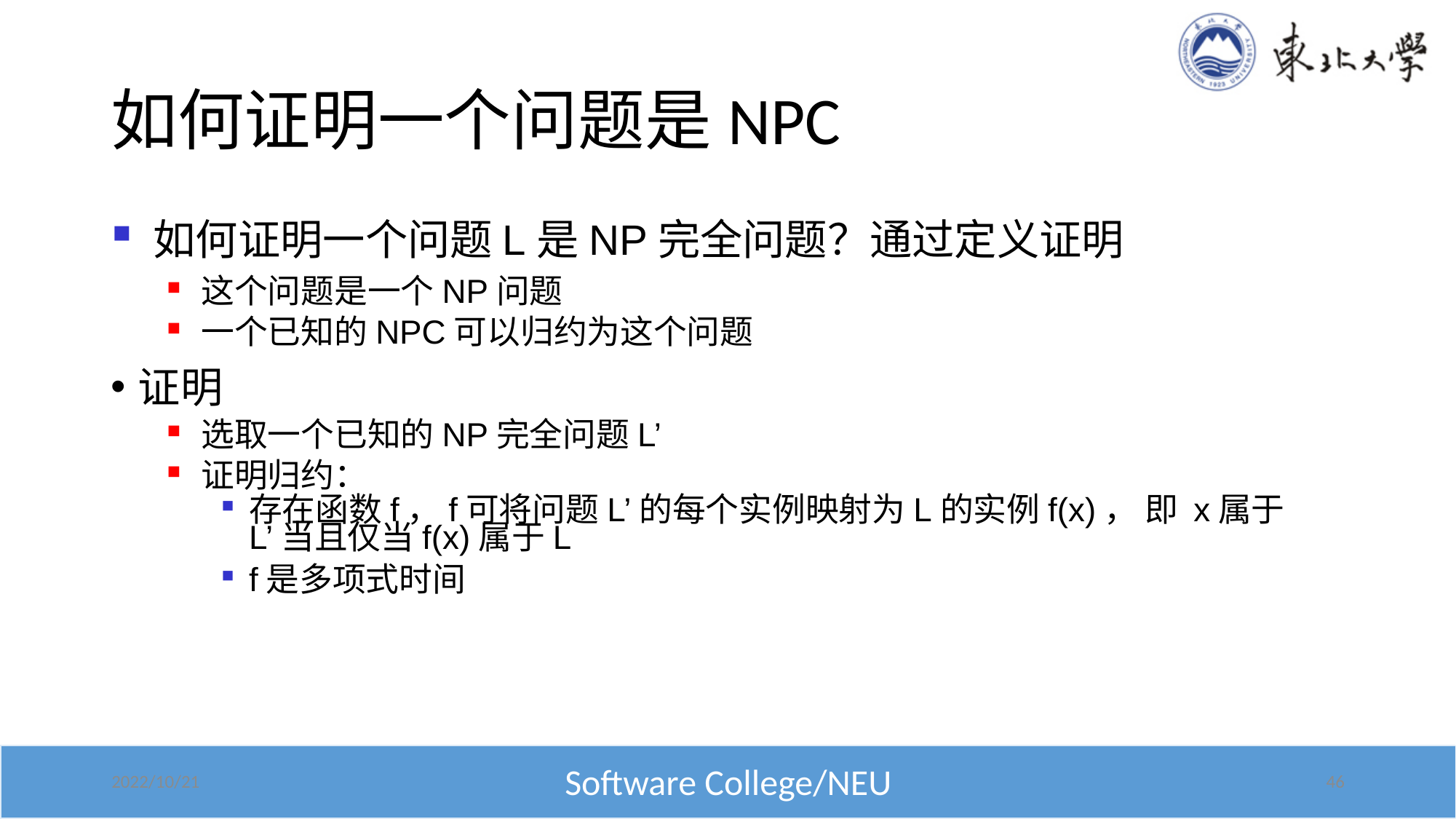

# 如何证明一个问题是NPC
如何证明一个问题L是NP完全问题？通过定义证明
这个问题是一个NP问题
一个已知的NPC可以归约为这个问题
证明
选取一个已知的NP完全问题L’
证明归约：
存在函数f，f可将问题L’的每个实例映射为L的实例f(x)， 即 x属于L’当且仅当f(x)属于L
f是多项式时间